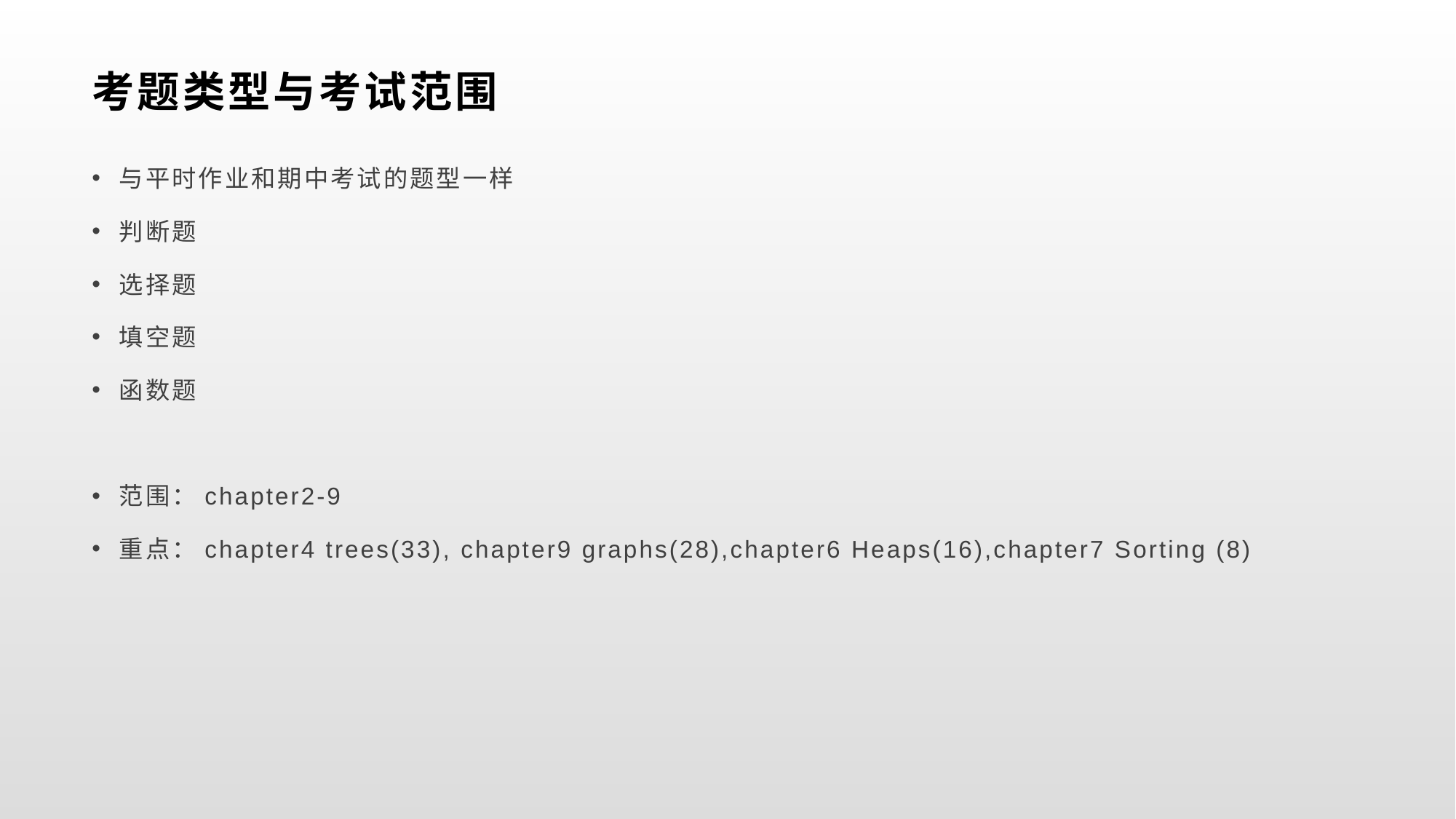

# 考题类型与考试范围
与平时作业和期中考试的题型一样
判断题
选择题
填空题
函数题

范围：chapter2-9
重点：chapter4 trees(33), chapter9 graphs(28),chapter6 Heaps(16),chapter7 Sorting (8)